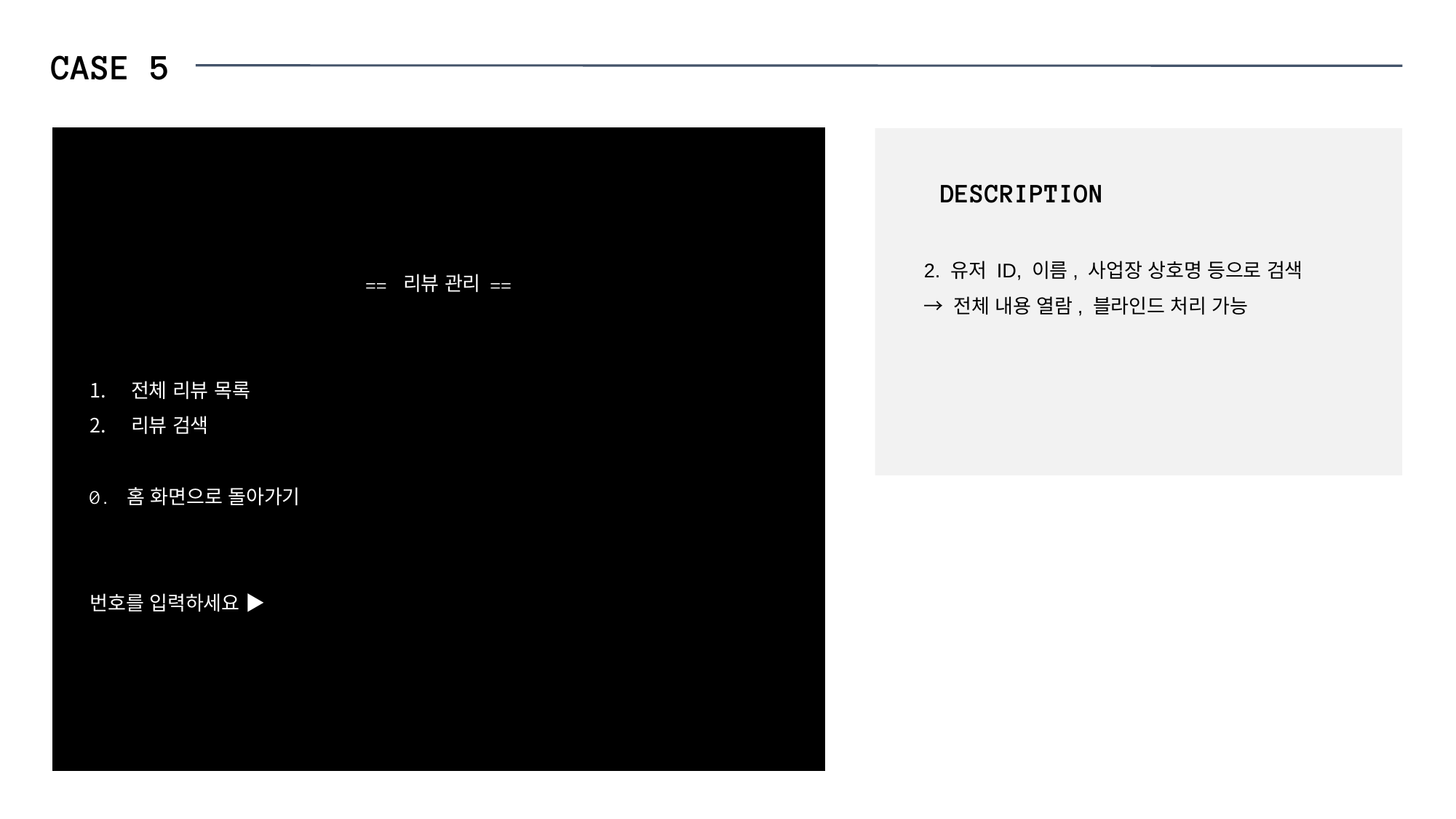

CASE 5

DESCRIPTION

       2. 유저 ID, 이름, 사업장 상호명 등으로 검색
       → 전체 내용 열람, 블라인드 처리 가능

== 리뷰 관리 ==

전체 리뷰 목록
리뷰 검색

0. 홈 화면으로 돌아가기

번호를 입력하세요 ▶